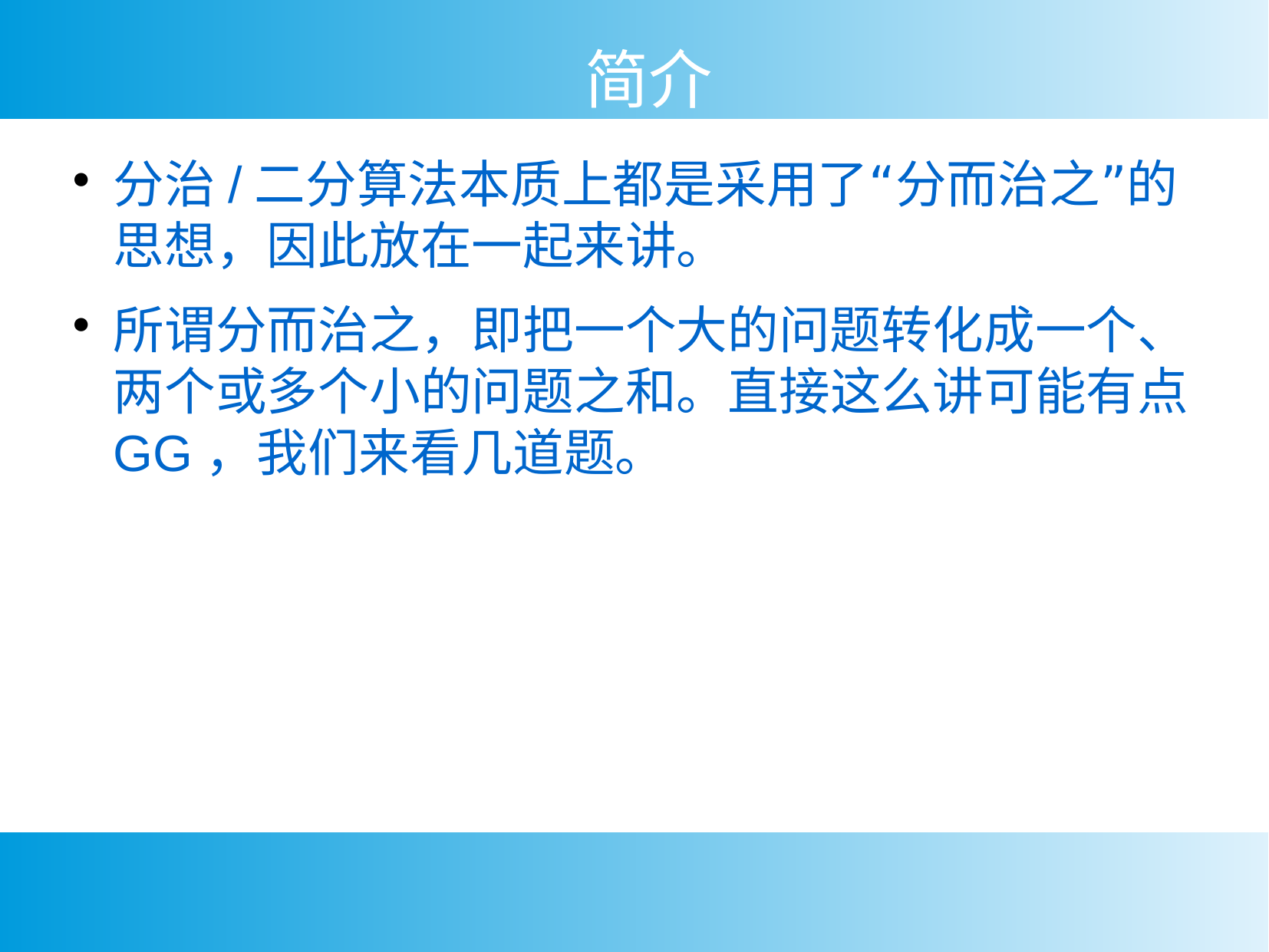

简介
分治/二分算法本质上都是采用了“分而治之”的思想，因此放在一起来讲。
所谓分而治之，即把一个大的问题转化成一个、两个或多个小的问题之和。直接这么讲可能有点GG，我们来看几道题。